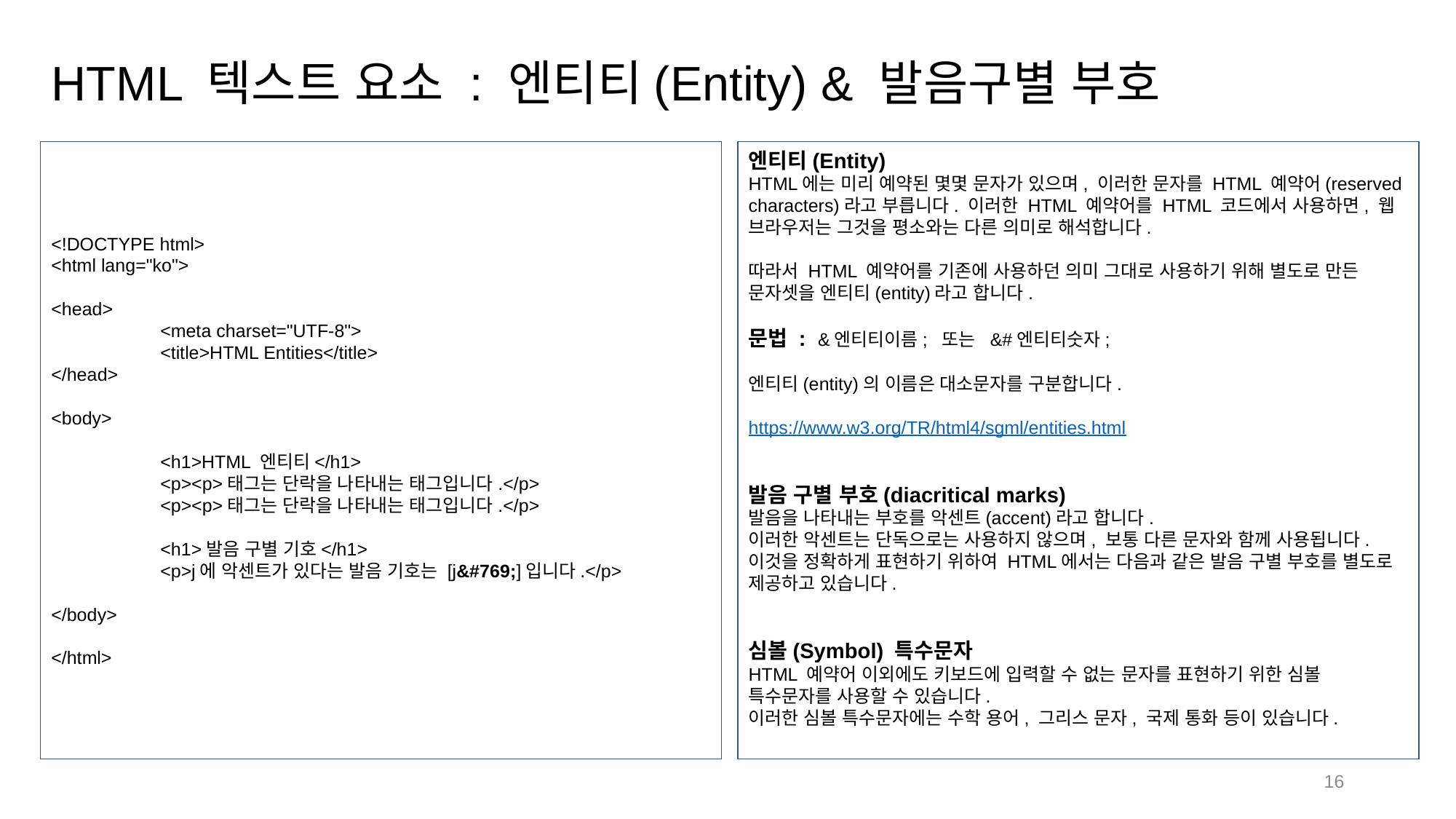

# HTML 텍스트 요소 : 엔티티(Entity) & 발음구별 부호
<!DOCTYPE html>
<html lang="ko">

<head>
	<meta charset="UTF-8">
	<title>HTML Entities</title>
</head>

<body>

	<h1>HTML 엔티티</h1>
	<p><p>태그는 단락을 나타내는 태그입니다.</p>
	<p><p>태그는 단락을 나타내는 태그입니다.</p>

	<h1>발음 구별 기호</h1>
	<p>j에 악센트가 있다는 발음 기호는 [j&#769;]입니다.</p>

</body>

</html>
엔티티(Entity)
HTML에는 미리 예약된 몇몇 문자가 있으며, 이러한 문자를 HTML 예약어(reserved characters)라고 부릅니다. 이러한 HTML 예약어를 HTML 코드에서 사용하면, 웹 브라우저는 그것을 평소와는 다른 의미로 해석합니다.

따라서 HTML 예약어를 기존에 사용하던 의미 그대로 사용하기 위해 별도로 만든 문자셋을 엔티티(entity)라고 합니다.

문법 :  &엔티티이름;  또는  &#엔티티숫자;

엔티티(entity)의 이름은 대소문자를 구분합니다.

https://www.w3.org/TR/html4/sgml/entities.html

발음 구별 부호(diacritical marks)
발음을 나타내는 부호를 악센트(accent)라고 합니다.
이러한 악센트는 단독으로는 사용하지 않으며, 보통 다른 문자와 함께 사용됩니다. 이것을 정확하게 표현하기 위하여 HTML에서는 다음과 같은 발음 구별 부호를 별도로 제공하고 있습니다.

심볼(Symbol) 특수문자
HTML 예약어 이외에도 키보드에 입력할 수 없는 문자를 표현하기 위한 심볼 특수문자를 사용할 수 있습니다.
이러한 심볼 특수문자에는 수학 용어, 그리스 문자, 국제 통화 등이 있습니다.
16